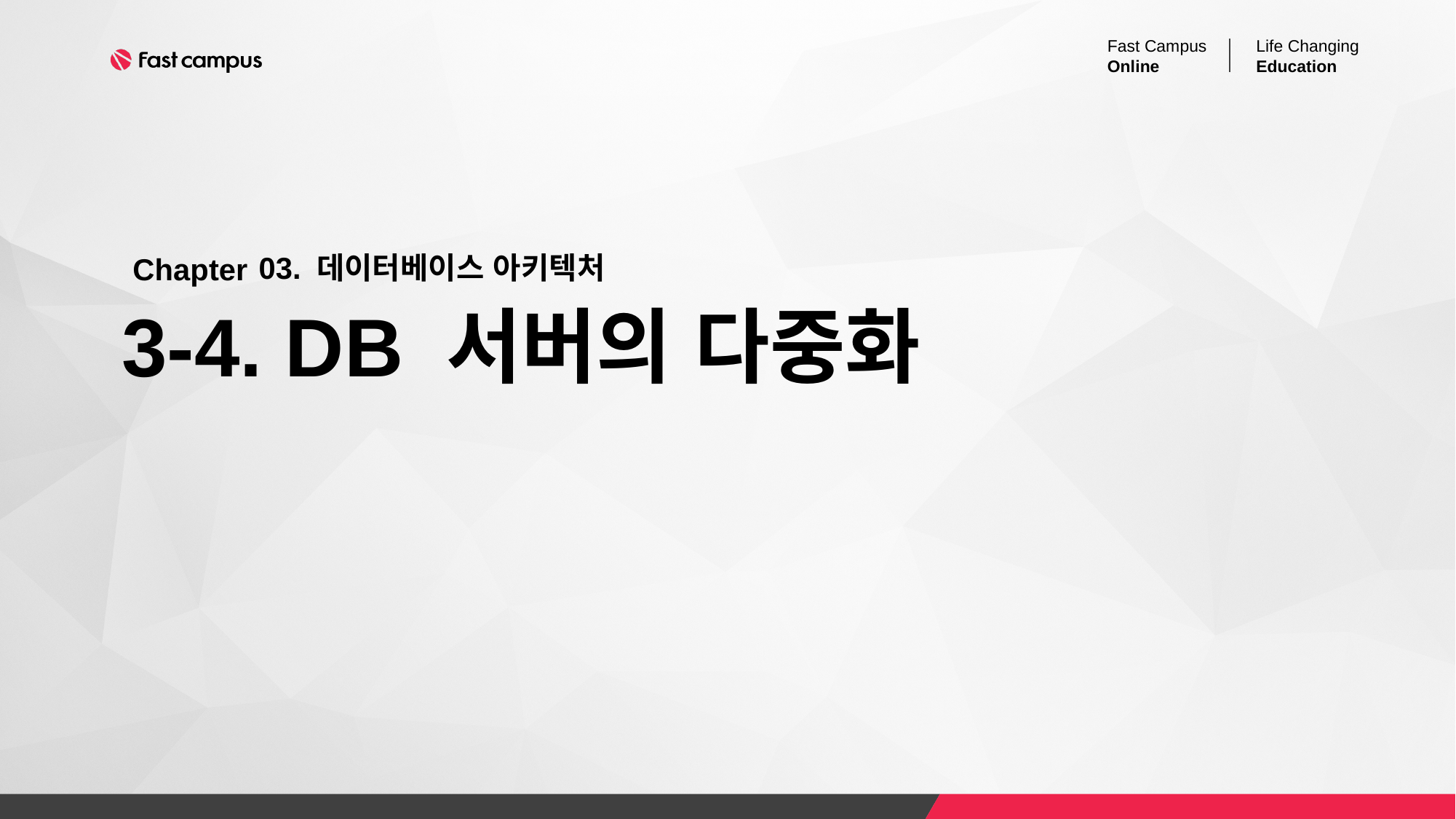

03. 데이터베이스 아키텍처
# 3-4. DB 서버의 다중화